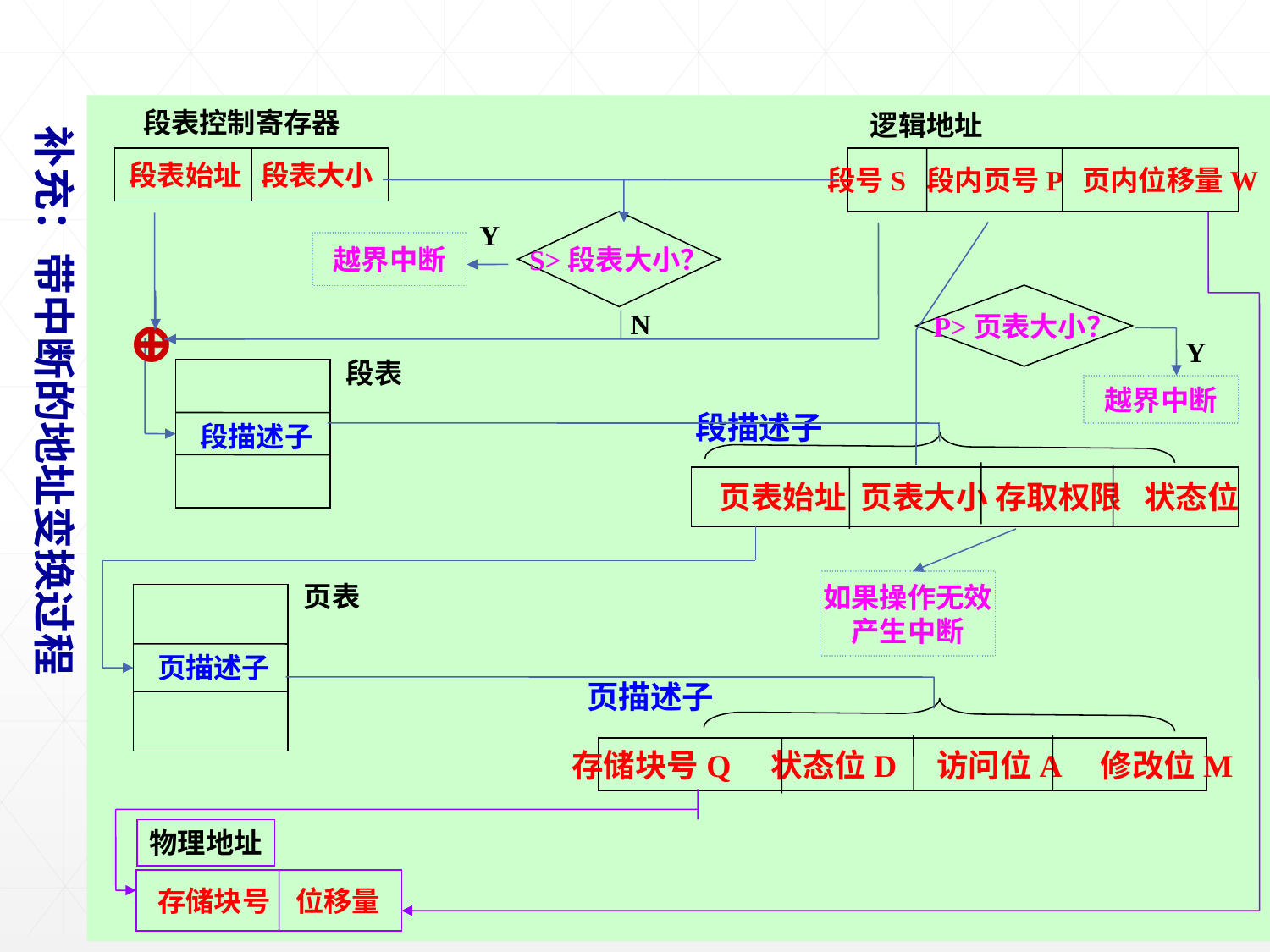

段表控制寄存器
段表始址   段表大小

逻辑地址
段号S  段内页号P  页内位移量W

补充：带中断的地址变换过程

S>段表大小？

物理地址
存储块号    位移量

Y

越界中断

⊕
N

P>页表大小？

Y

越界中断

段表
段描述子
段描述子

   页表始址  页表大小 存取权限   状态位

如果操作无效
产生中断

页表
页描述子
页描述子

存储块号Q    状态位D    访问位A    修改位M